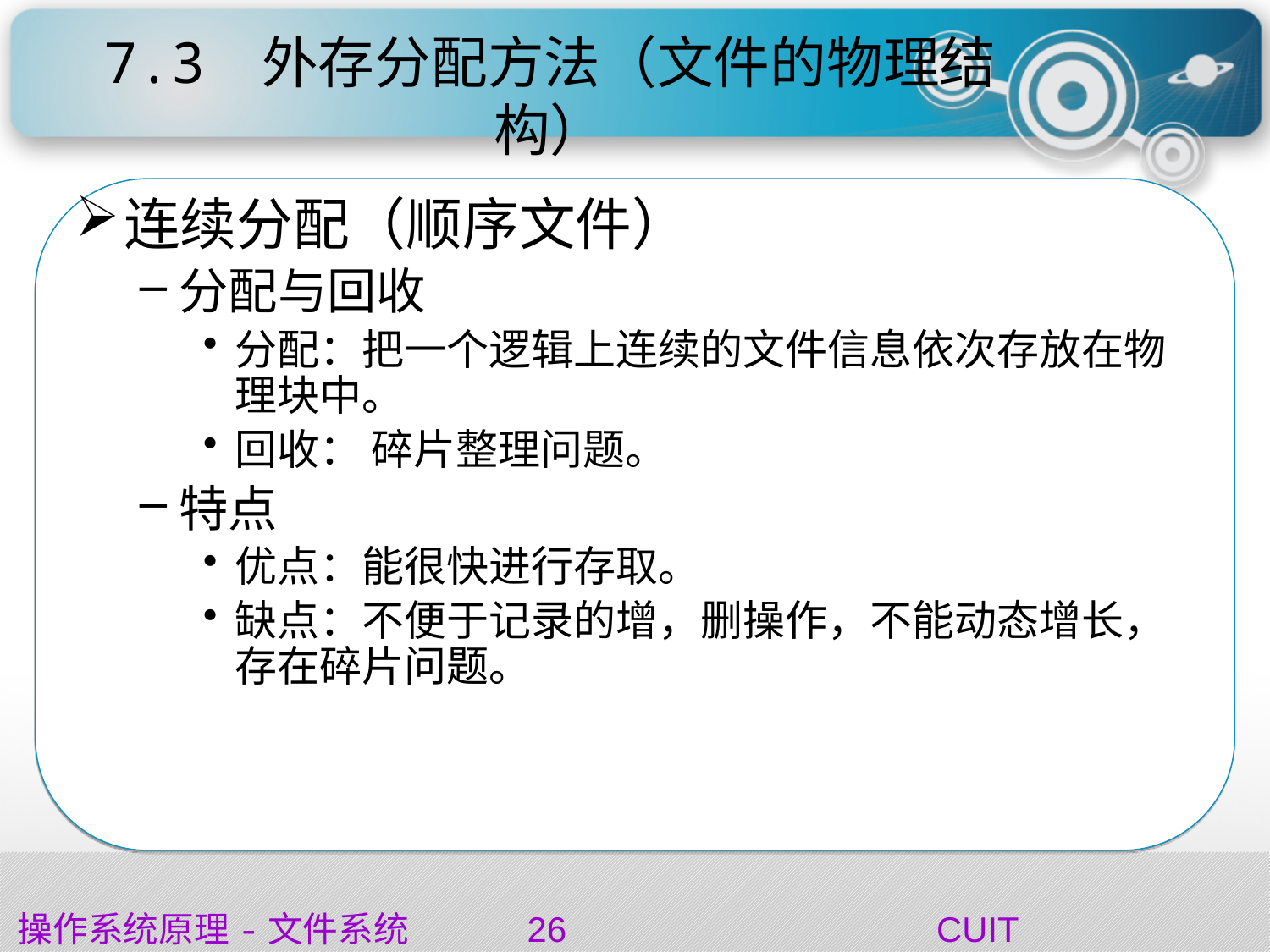

# 7.3   外存分配方法（文件的物理结构）
连续分配（顺序文件）
分配与回收
分配：把一个逻辑上连续的文件信息依次存放在物理块中。
回收： 碎片整理问题。
特点
优点：能很快进行存取。
缺点：不便于记录的增，删操作，不能动态增长，存在碎片问题。